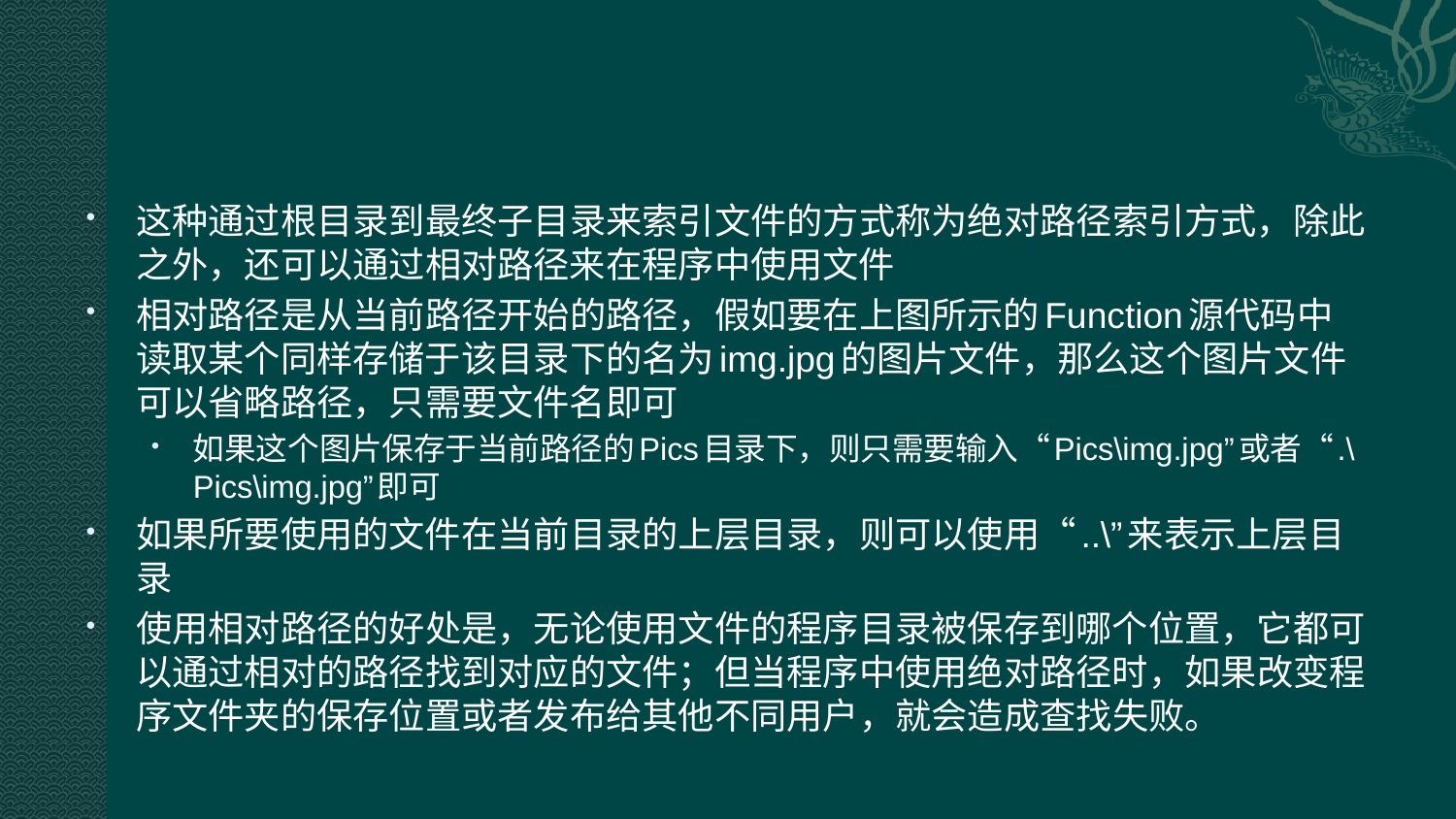

#
这种通过根目录到最终子目录来索引文件的方式称为绝对路径索引方式，除此之外，还可以通过相对路径来在程序中使用文件
相对路径是从当前路径开始的路径，假如要在上图所示的Function源代码中读取某个同样存储于该目录下的名为img.jpg的图片文件，那么这个图片文件可以省略路径，只需要文件名即可
如果这个图片保存于当前路径的Pics目录下，则只需要输入“Pics\img.jpg”或者“.\ Pics\img.jpg”即可
如果所要使用的文件在当前目录的上层目录，则可以使用“..\”来表示上层目录
使用相对路径的好处是，无论使用文件的程序目录被保存到哪个位置，它都可以通过相对的路径找到对应的文件；但当程序中使用绝对路径时，如果改变程序文件夹的保存位置或者发布给其他不同用户，就会造成查找失败。